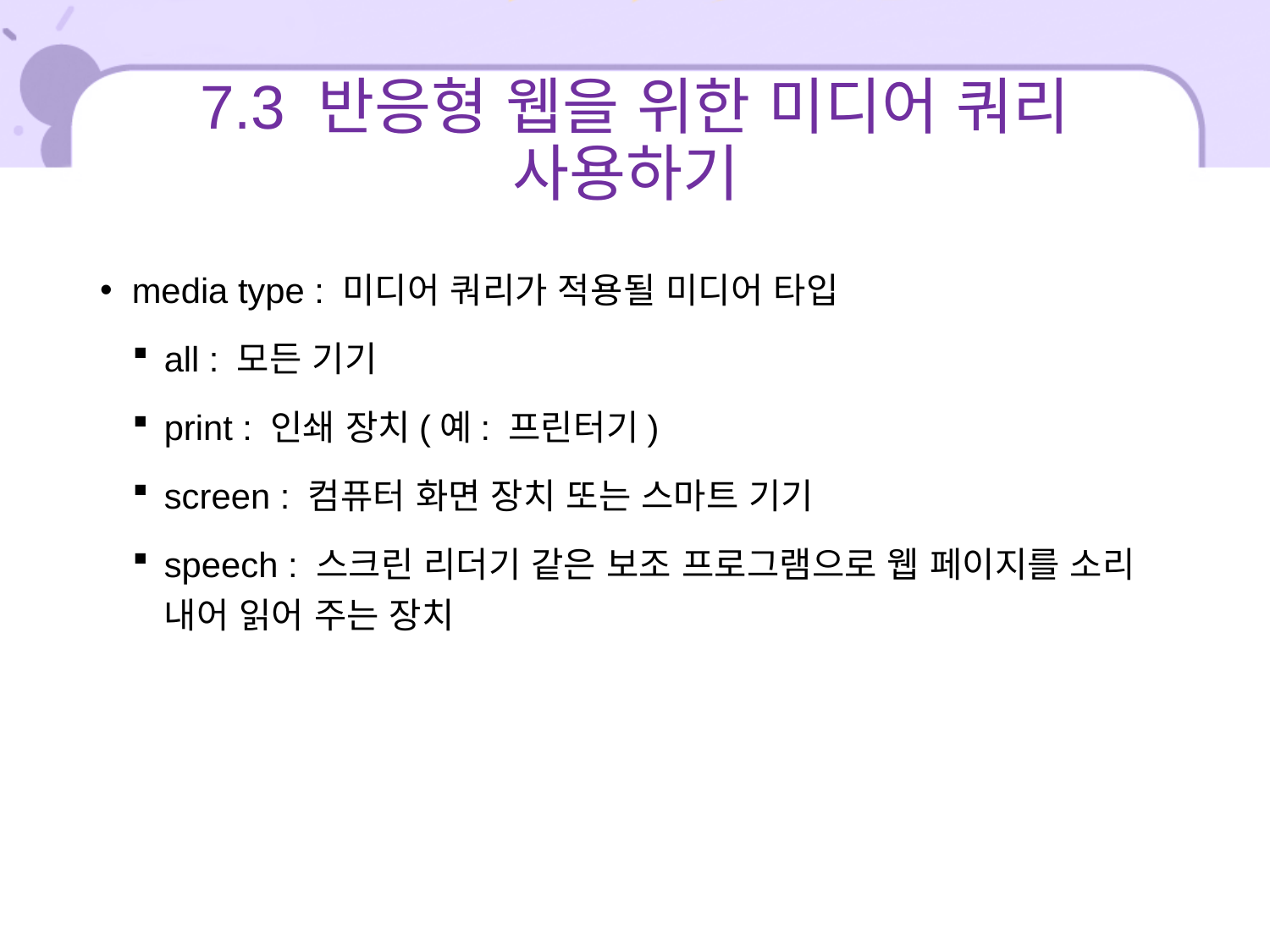

# 7.3 반응형 웹을 위한 미디어 쿼리 사용하기
media type : 미디어 쿼리가 적용될 미디어 타입
all : 모든 기기
print : 인쇄 장치(예: 프린터기)
screen : 컴퓨터 화면 장치 또는 스마트 기기
speech : 스크린 리더기 같은 보조 프로그램으로 웹 페이지를 소리 내어 읽어 주는 장치